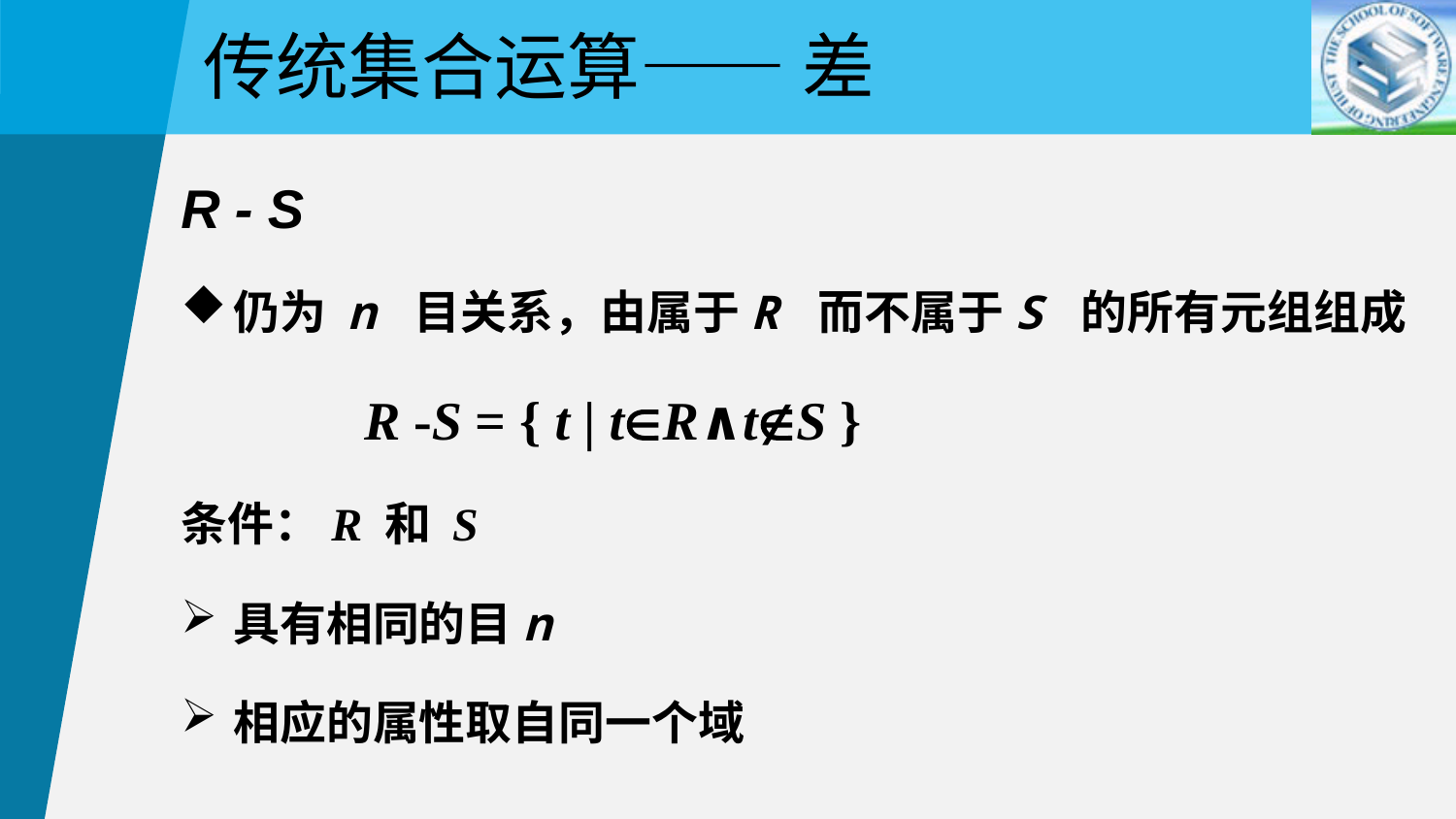

传统集合运算—— 差
R - S
仍为 n 目关系，由属于R 而不属于S 的所有元组组成
                     R -S = { t | t∈R∧t∉S }
条件：R 和 S
具有相同的目n
相应的属性取自同一个域